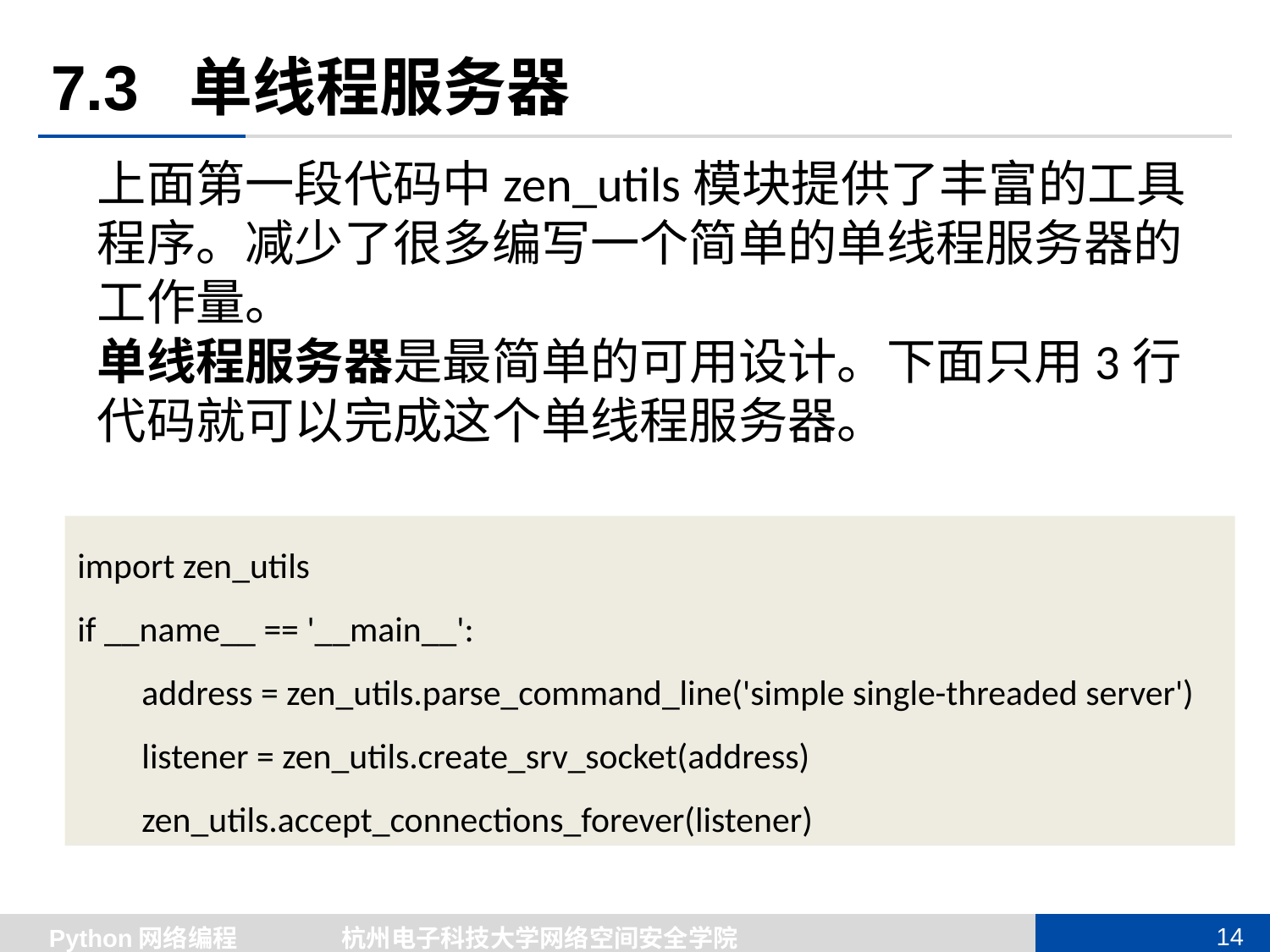

# 7.3  单线程服务器
上面第一段代码中zen_utils模块提供了丰富的工具程序。减少了很多编写一个简单的单线程服务器的工作量。
单线程服务器是最简单的可用设计。下面只用3行代码就可以完成这个单线程服务器。
import zen_utils
if __name__ == '__main__':
        address = zen_utils.parse_command_line('simple single-threaded server')
        listener = zen_utils.create_srv_socket(address)
        zen_utils.accept_connections_forever(listener)